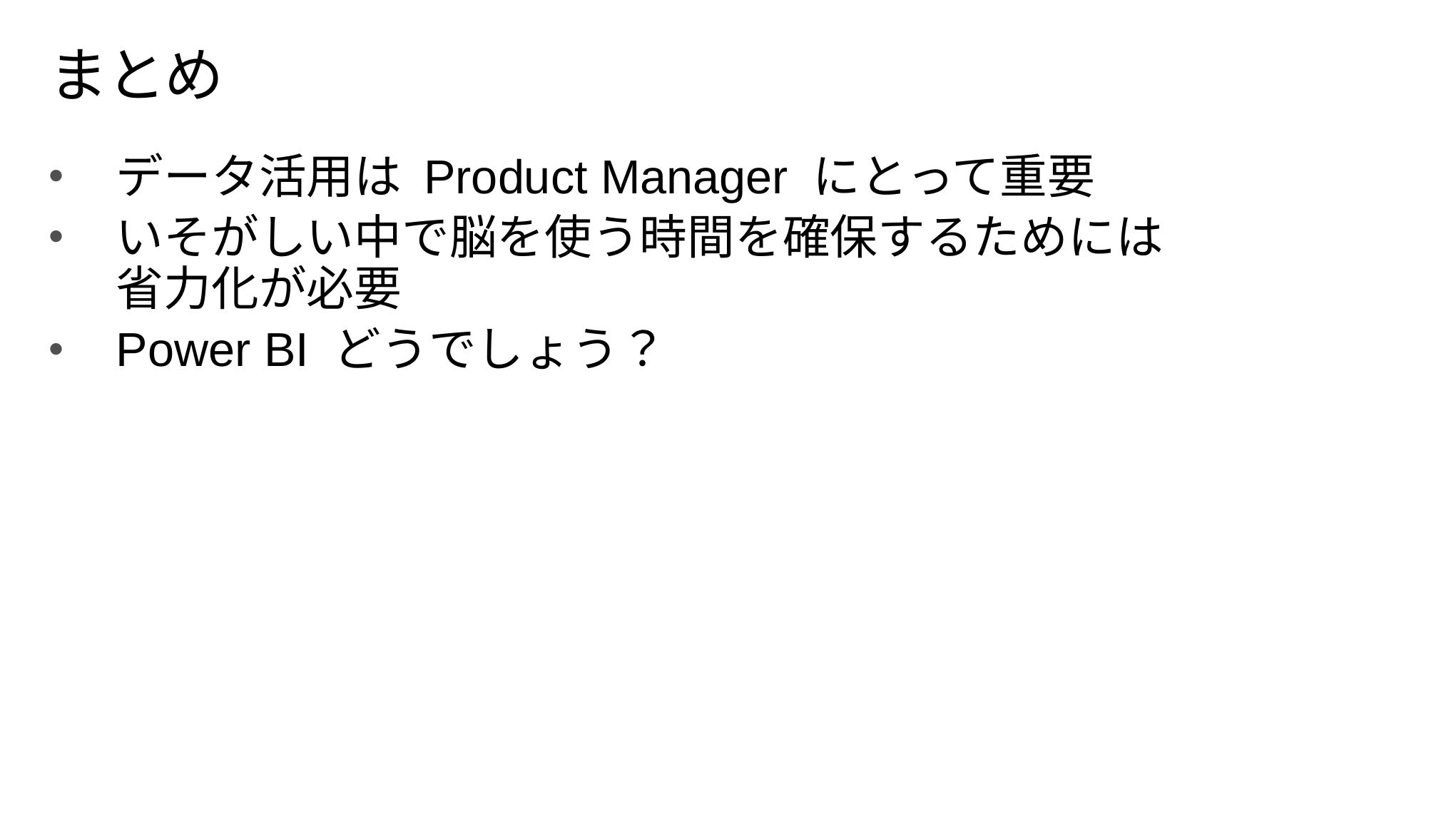

# まとめ
データ活用は Product Manager にとって重要
いそがしい中で脳を使う時間を確保するためには
省力化が必要
Power BI どうでしょう？